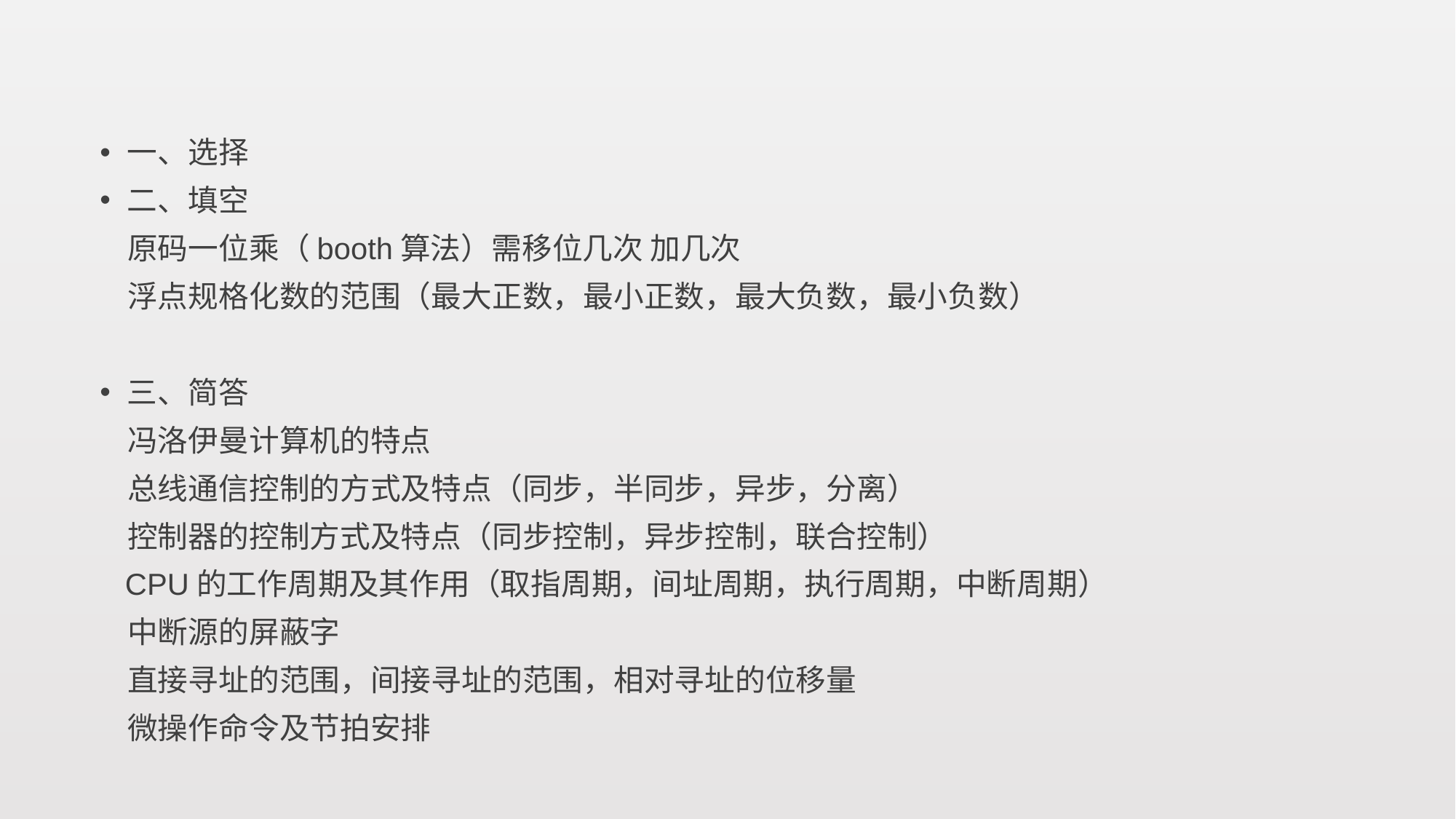

一、选择
二、填空
   原码一位乘（booth算法）需移位几次 加几次
   浮点规格化数的范围（最大正数，最小正数，最大负数，最小负数）

三、简答
   冯洛伊曼计算机的特点
   总线通信控制的方式及特点（同步，半同步，异步，分离）
   控制器的控制方式及特点（同步控制，异步控制，联合控制）
   CPU的工作周期及其作用（取指周期，间址周期，执行周期，中断周期）
   中断源的屏蔽字
   直接寻址的范围，间接寻址的范围，相对寻址的位移量
   微操作命令及节拍安排